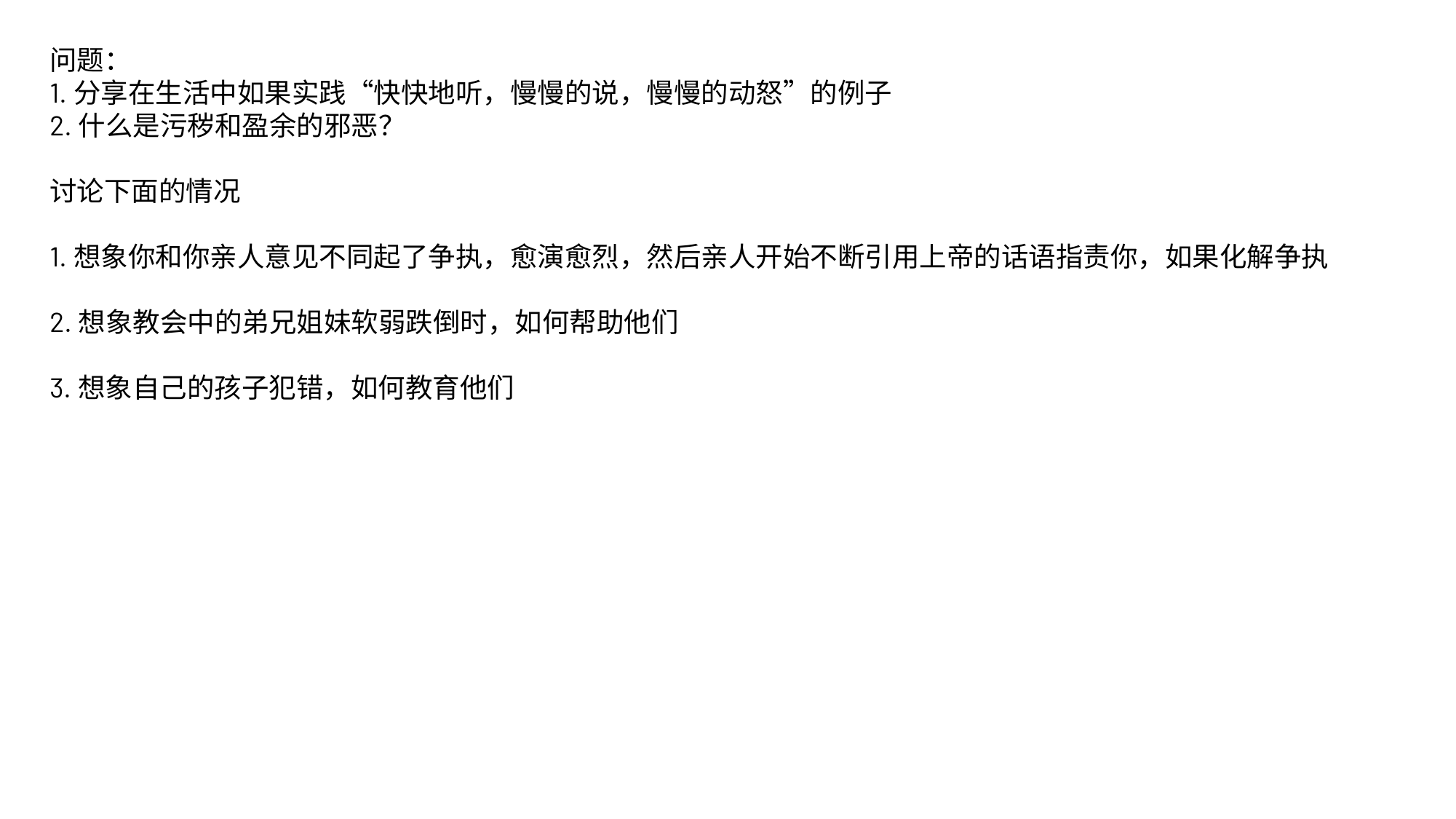

问题：
1.分享在生活中如果实践“快快地听，慢慢的说，慢慢的动怒”的例子
2.什么是污秽和盈余的邪恶？

讨论下面的情况

1.想象你和你亲人意见不同起了争执，愈演愈烈，然后亲人开始不断引用上帝的话语指责你，如果化解争执

2.想象教会中的弟兄姐妹软弱跌倒时，如何帮助他们

3.想象自己的孩子犯错，如何教育他们